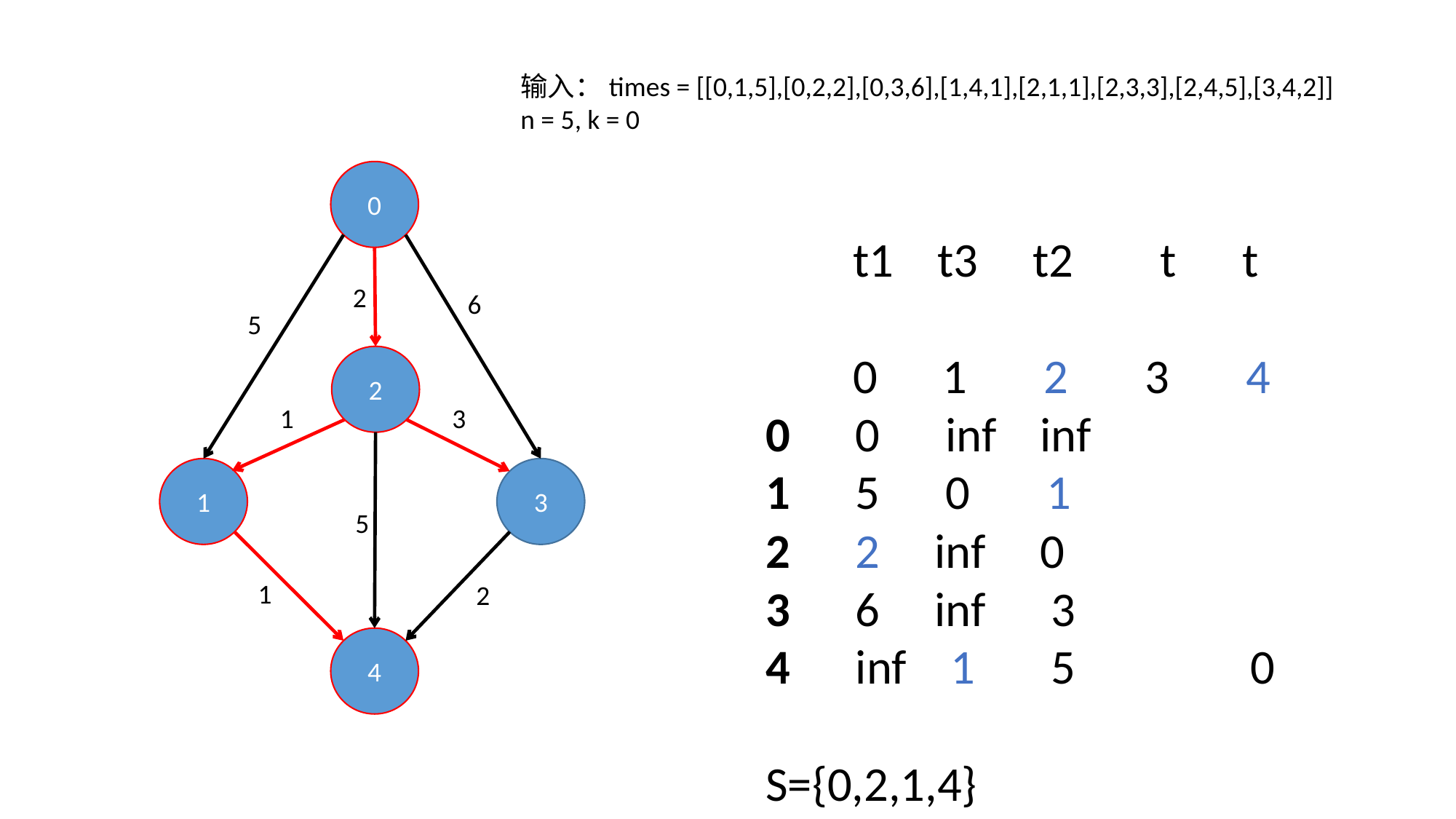

输入：times = [[0,1,5],[0,2,2],[0,3,6],[1,4,1],[2,1,1],[2,3,3],[2,4,5],[3,4,2]]
n = 5, k = 0
0
        t1    t3     t2        t      t
        0      1       2       3	    4
0      0      inf    inf
1      5      0       1
2      2     inf     0
3      6     inf      3
4      inf    1       5                0

S={0,2,1,4}
2
6
5
2
1
3
1
3
5
1
2
4